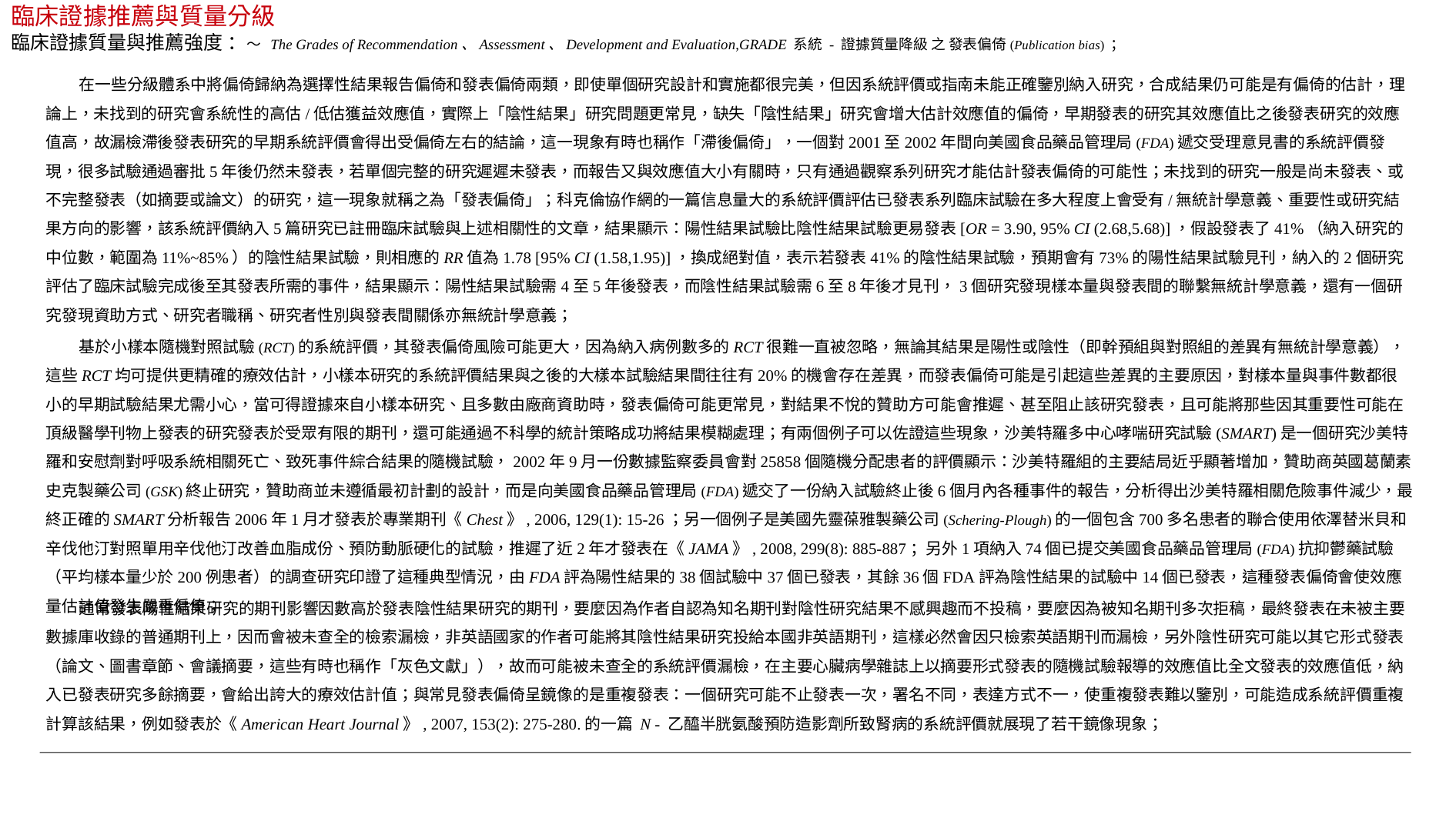

臨床證據推薦與質量分級
臨床證據質量與推薦強度 ：～ The Grades of Recommendation、Assessment、Development and Evaluation,GRADE 系統 - 證據質量降級 之 發表偏倚(Publication bias) ；
        在一些分級體系中將偏倚歸納為選擇性結果報告偏倚和發表偏倚兩類，即使單個研究設計和實施都很完美，但因系統評價或指南未能正確鑒別納入研究，合成結果仍可能是有偏倚的估計，理論上，未找到的研究會系統性的高估/低估獲益效應值，實際上「陰性結果」研究問題更常見，缺失「陰性結果」研究會增大估計效應值的偏倚，早期發表的研究其效應值比之後發表研究的效應值高，故漏檢滯後發表研究的早期系統評價會得出受偏倚左右的結論，這一現象有時也稱作「滯後偏倚」，一個對2001至2002年間向美國食品藥品管理局(FDA)遞交受理意見書的系統評價發現，很多試驗通過審批5年後仍然未發表，若單個完整的研究遲遲未發表，而報告又與效應值大小有關時，只有通過觀察系列研究才能估計發表偏倚的可能性；未找到的研究一般是尚未發表、或不完整發表（如摘要或論文）的研究，這一現象就稱之為「發表偏倚」；科克倫協作網的一篇信息量大的系統評價評估已發表系列臨床試驗在多大程度上會受有/無統計學意義、重要性或研究結果方向的影響，該系統評價納入5篇研究已註冊臨床試驗與上述相關性的文章，結果顯示：陽性結果試驗比陰性結果試驗更易發表[OR = 3.90, 95% CI (2.68,5.68)]，假設發表了41%（納入研究的中位數，範圍為11%~85%）的陰性結果試驗，則相應的RR值為1.78 [95% CI (1.58,1.95)]，換成絕對值，表示若發表41%的陰性結果試驗，預期會有73%的陽性結果試驗見刊，納入的2個研究評估了臨床試驗完成後至其發表所需的事件，結果顯示：陽性結果試驗需4至5年後發表，而陰性結果試驗需6至8年後才見刊，3個研究發現樣本量與發表間的聯繫無統計學意義，還有一個研究發現資助方式、研究者職稱、研究者性別與發表間關係亦無統計學意義；
        基於小樣本隨機對照試驗(RCT)的系統評價，其發表偏倚風險可能更大，因為納入病例數多的RCT很難一直被忽略，無論其結果是陽性或陰性（即幹預組與對照組的差異有無統計學意義），這些RCT均可提供更精確的療效估計，小樣本研究的系統評價結果與之後的大樣本試驗結果間往往有20%的機會存在差異，而發表偏倚可能是引起這些差異的主要原因，對樣本量與事件數都很小的早期試驗結果尤需小心，當可得證據來自小樣本研究、且多數由廠商資助時，發表偏倚可能更常見，對結果不悅的贊助方可能會推遲、甚至阻止該研究發表，且可能將那些因其重要性可能在頂級醫學刊物上發表的研究發表於受眾有限的期刊，還可能通過不科學的統計策略成功將結果模糊處理；有兩個例子可以佐證這些現象，沙美特羅多中心哮喘研究試驗(SMART)是一個研究沙美特羅和安慰劑對呼吸系統相關死亡、致死事件綜合結果的隨機試驗，2002年9月一份數據監察委員會對25858個隨機分配患者的評價顯示：沙美特羅組的主要結局近乎顯著增加，贊助商英國葛蘭素史克製藥公司(GSK)終止研究，贊助商並未遵循最初計劃的設計，而是向美國食品藥品管理局(FDA)遞交了一份納入試驗終止後6個月內各種事件的報告，分析得出沙美特羅相關危險事件減少，最終正確的SMART分析報告2006年1月才發表於專業期刊《Chest》, 2006, 129(1): 15-26；另一個例子是美國先靈葆雅製藥公司(Schering-Plough)的一個包含700多名患者的聯合使用依澤替米貝和辛伐他汀對照單用辛伐他汀改善血脂成份、預防動脈硬化的試驗，推遲了近2年才發表在《JAMA》, 2008, 299(8): 885-887；另外1項納入74個已提交美國食品藥品管理局(FDA)抗抑鬱藥試驗（平均樣本量少於200例患者）的調查研究印證了這種典型情況，由FDA評為陽性結果的38個試驗中37個已發表，其餘36個FDA評為陰性結果的試驗中14個已發表，這種發表偏倚會使效應量估計值發生嚴重偏倚；
        通常發表陽性結果研究的期刊影響因數高於發表陰性結果研究的期刊，要麼因為作者自認為知名期刊對陰性研究結果不感興趣而不投稿，要麼因為被知名期刊多次拒稿，最終發表在未被主要數據庫收錄的普通期刊上，因而會被未查全的檢索漏檢，非英語國家的作者可能將其陰性結果研究投給本國非英語期刊，這樣必然會因只檢索英語期刊而漏檢，另外陰性研究可能以其它形式發表（論文、圖書章節、會議摘要，這些有時也稱作「灰色文獻」），故而可能被未查全的系統評價漏檢，在主要心臟病學雜誌上以摘要形式發表的隨機試驗報導的效應值比全文發表的效應值低，納入已發表研究多餘摘要，會給出誇大的療效估計值；與常見發表偏倚呈鏡像的是重複發表：一個研究可能不止發表一次，署名不同，表達方式不一，使重複發表難以鑒別，可能造成系統評價重複計算該結果，例如發表於《American Heart Journal》, 2007, 153(2): 275-280.的一篇 N - 乙醯半胱氨酸預防造影劑所致腎病的系統評價就展現了若干鏡像現象；